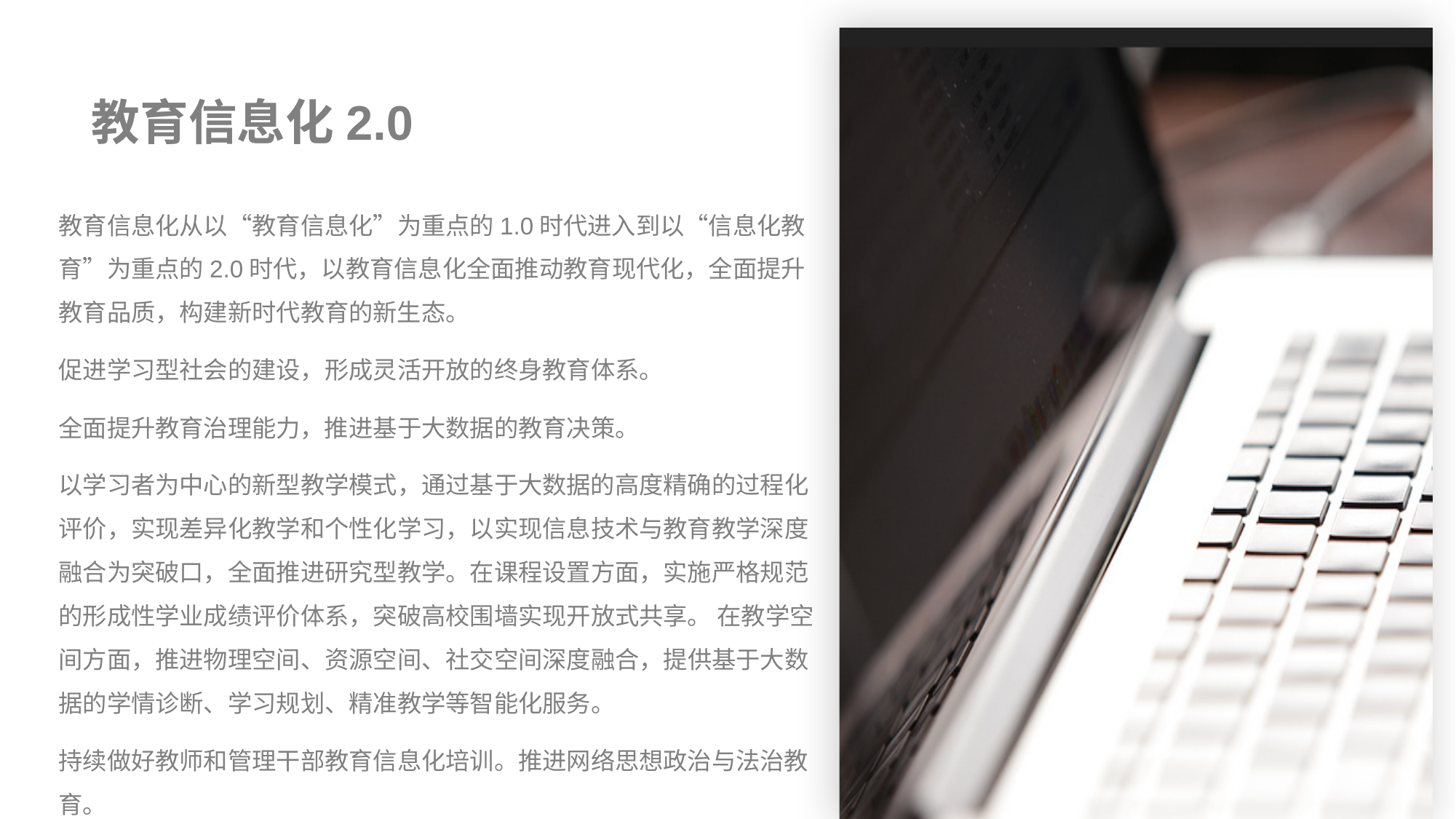

教育信息化2.0
教育信息化从以“教育信息化”为重点的1.0时代进入到以“信息化教育”为重点的2.0时代，以教育信息化全面推动教育现代化，全面提升教育品质，构建新时代教育的新生态。
促进学习型社会的建设，形成灵活开放的终身教育体系。
全面提升教育治理能力，推进基于大数据的教育决策。
以学习者为中心的新型教学模式，通过基于大数据的高度精确的过程化评价，实现差异化教学和个性化学习，以实现信息技术与教育教学深度融合为突破口，全面推进研究型教学。在课程设置方面，实施严格规范的形成性学业成绩评价体系，突破高校围墙实现开放式共享。 在教学空间方面，推进物理空间、资源空间、社交空间深度融合，提供基于大数据的学情诊断、学习规划、精准教学等智能化服务。
持续做好教师和管理干部教育信息化培训。推进网络思想政治与法治教育。